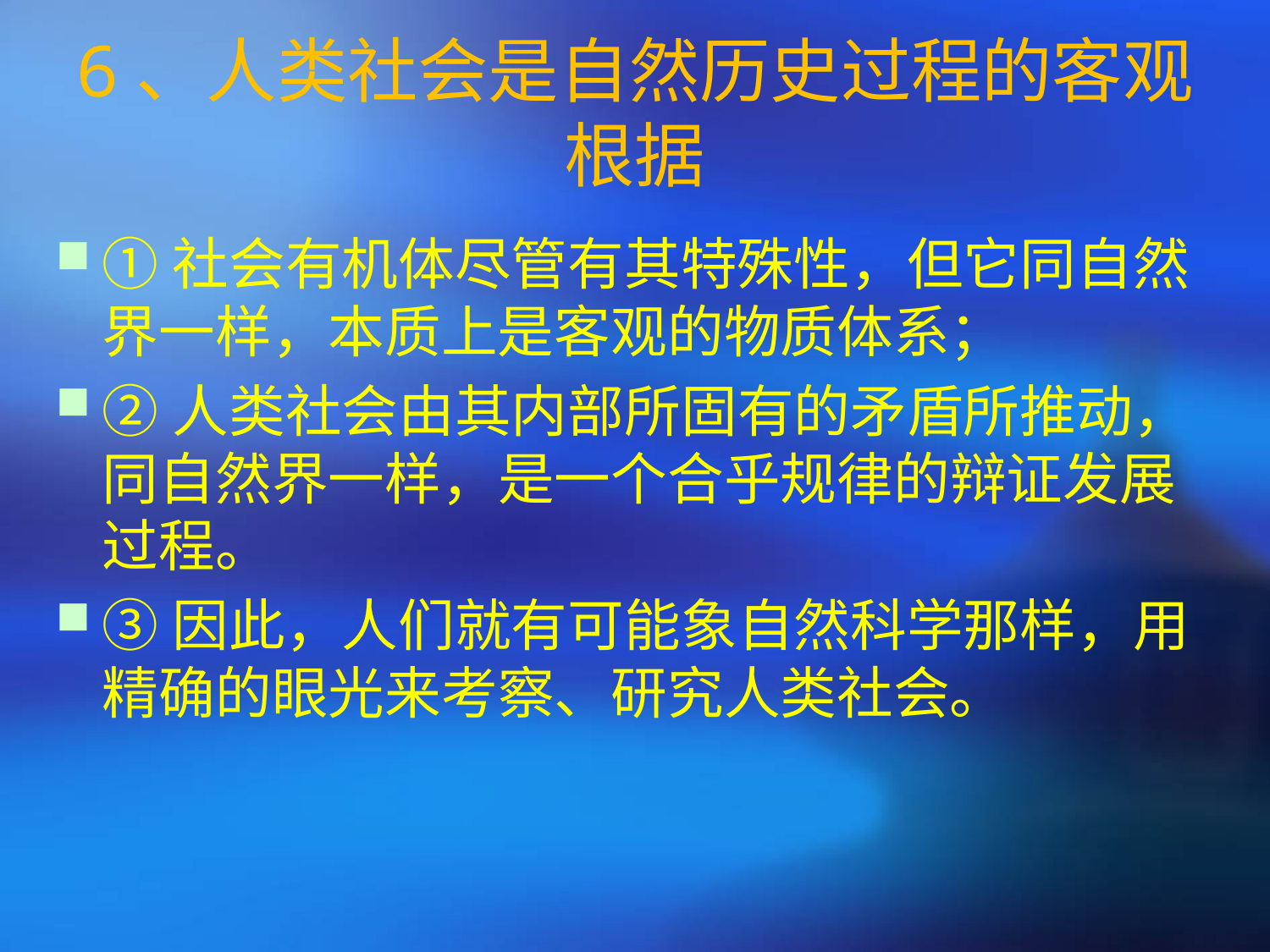

# 6、人类社会是自然历史过程的客观根据
①社会有机体尽管有其特殊性，但它同自然界一样，本质上是客观的物质体系；
②人类社会由其内部所固有的矛盾所推动，同自然界一样，是一个合乎规律的辩证发展过程。
③因此，人们就有可能象自然科学那样，用精确的眼光来考察、研究人类社会。